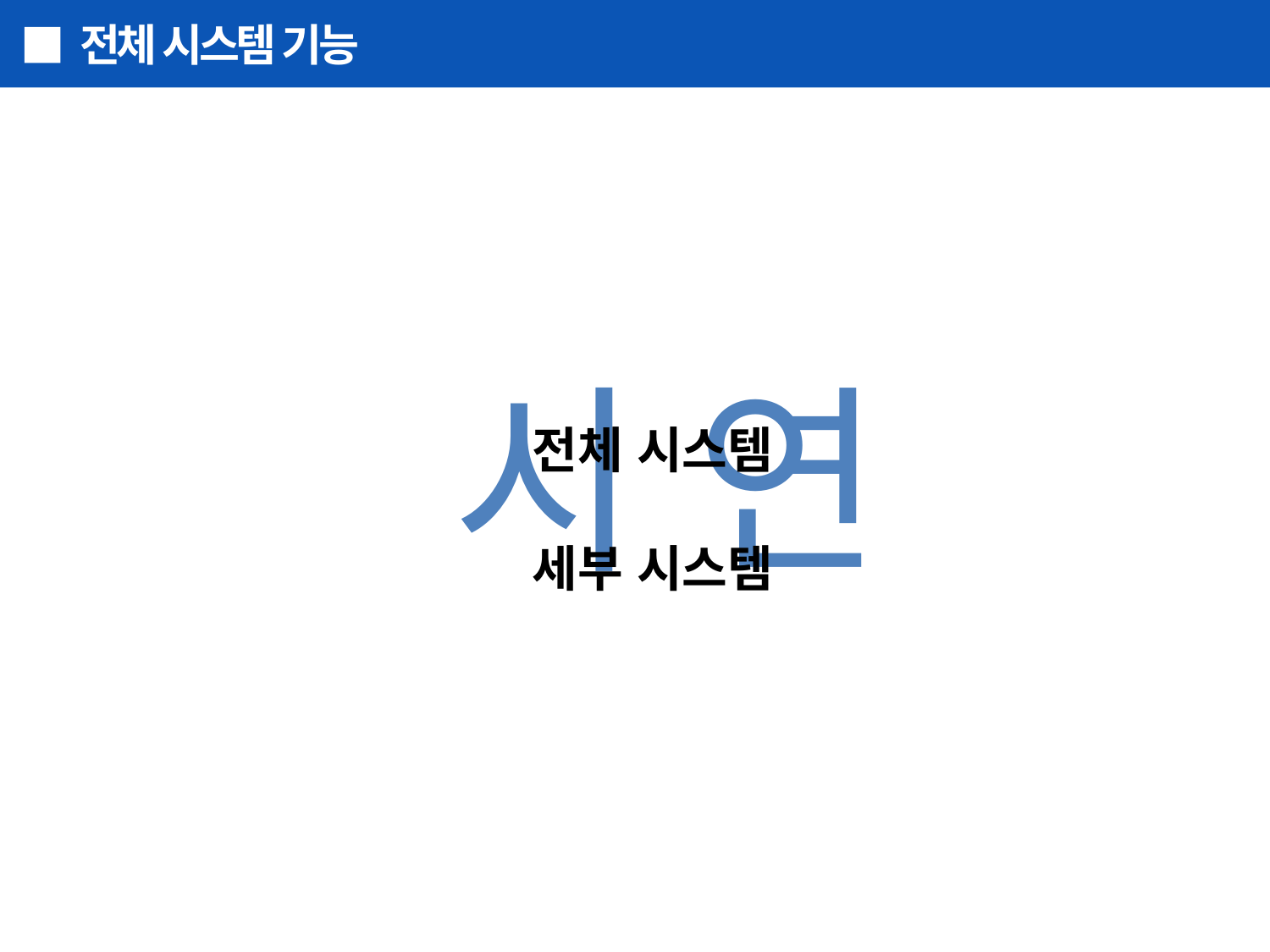

전체 시스템 기능
시 연
전체 시스템

세부 시스템